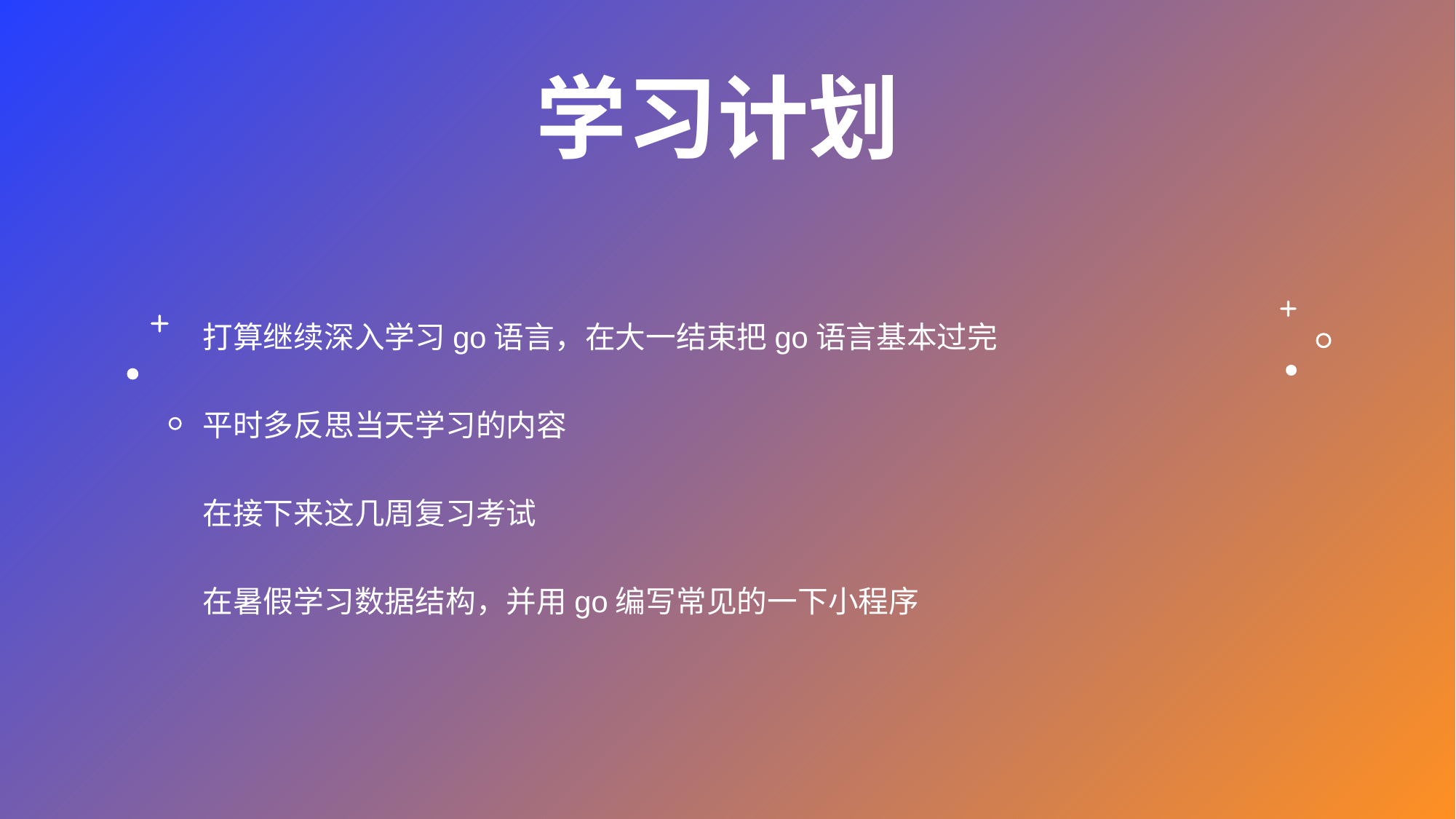

# 学习计划

打算继续深入学习go语言，在大一结束把go语言基本过完
平时多反思当天学习的内容
在接下来这几周复习考试
在暑假学习数据结构，并用go编写常见的一下小程序